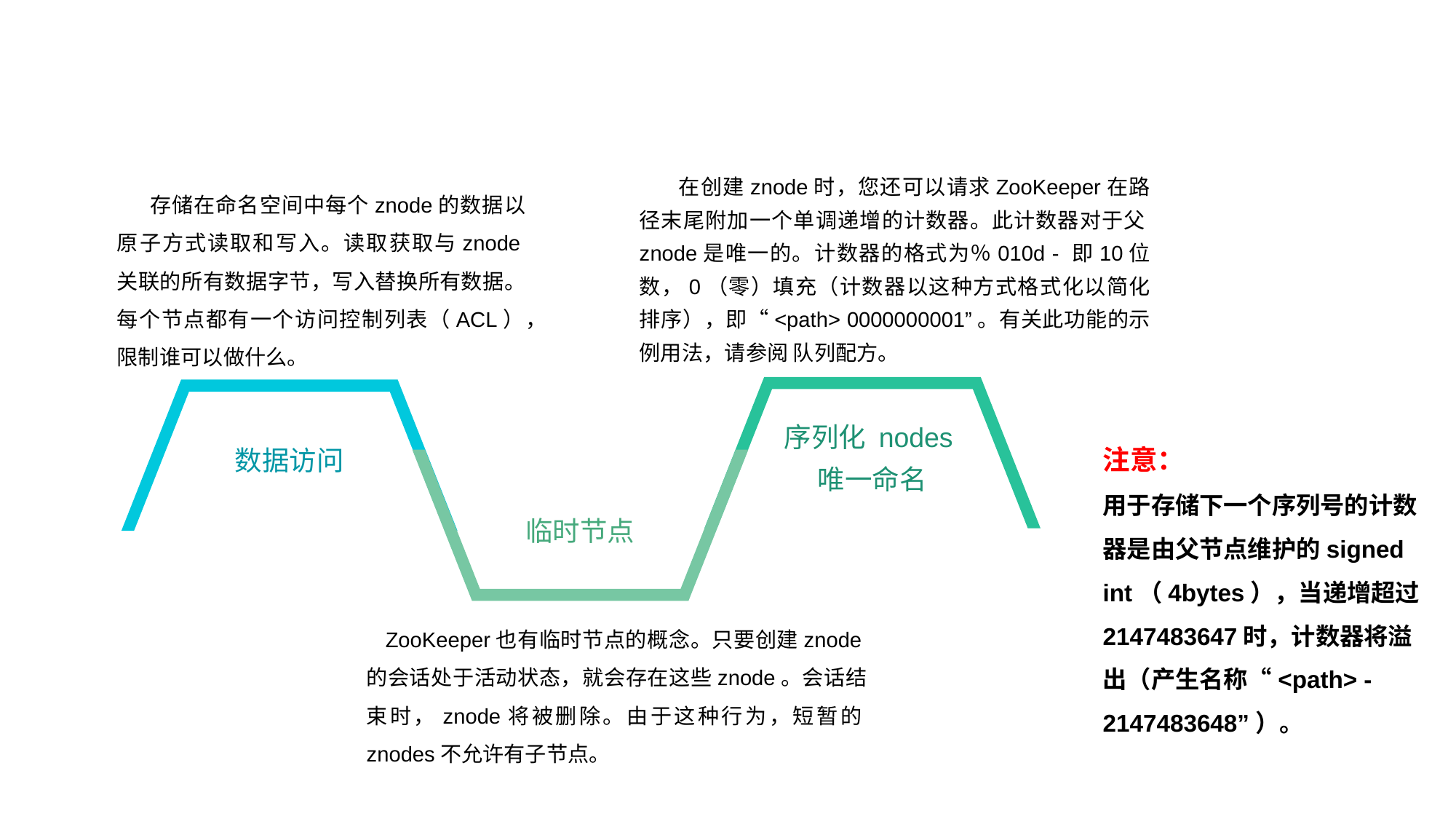

第二章    Zookeeper 数据类型
      在创建znode时，您还可以请求ZooKeeper在路径末尾附加一个单调递增的计数器。此计数器对于父znode是唯一的。计数器的格式为％010d - 即10位数，0（零）填充（计数器以这种方式格式化以简化排序），即“<path> 0000000001”。有关此功能的示例用法，请参阅 队列配方。
     存储在命名空间中每个znode的数据以原子方式读取和写入。读取获取与znode关联的所有数据字节，写入替换所有数据。每个节点都有一个访问控制列表（ACL），限制谁可以做什么。
序列化 nodes
唯一命名
数据访问
注意：
用于存储下一个序列号的计数器是由父节点维护的signed int（4bytes），当递增超过2147483647时，计数器将溢出（产生名称“<path> -2147483648”）。
临时节点
   ZooKeeper也有临时节点的概念。只要创建znode的会话处于活动状态，就会存在这些znode。会话结束时，znode将被删除。由于这种行为，短暂的znodes不允许有子节点。